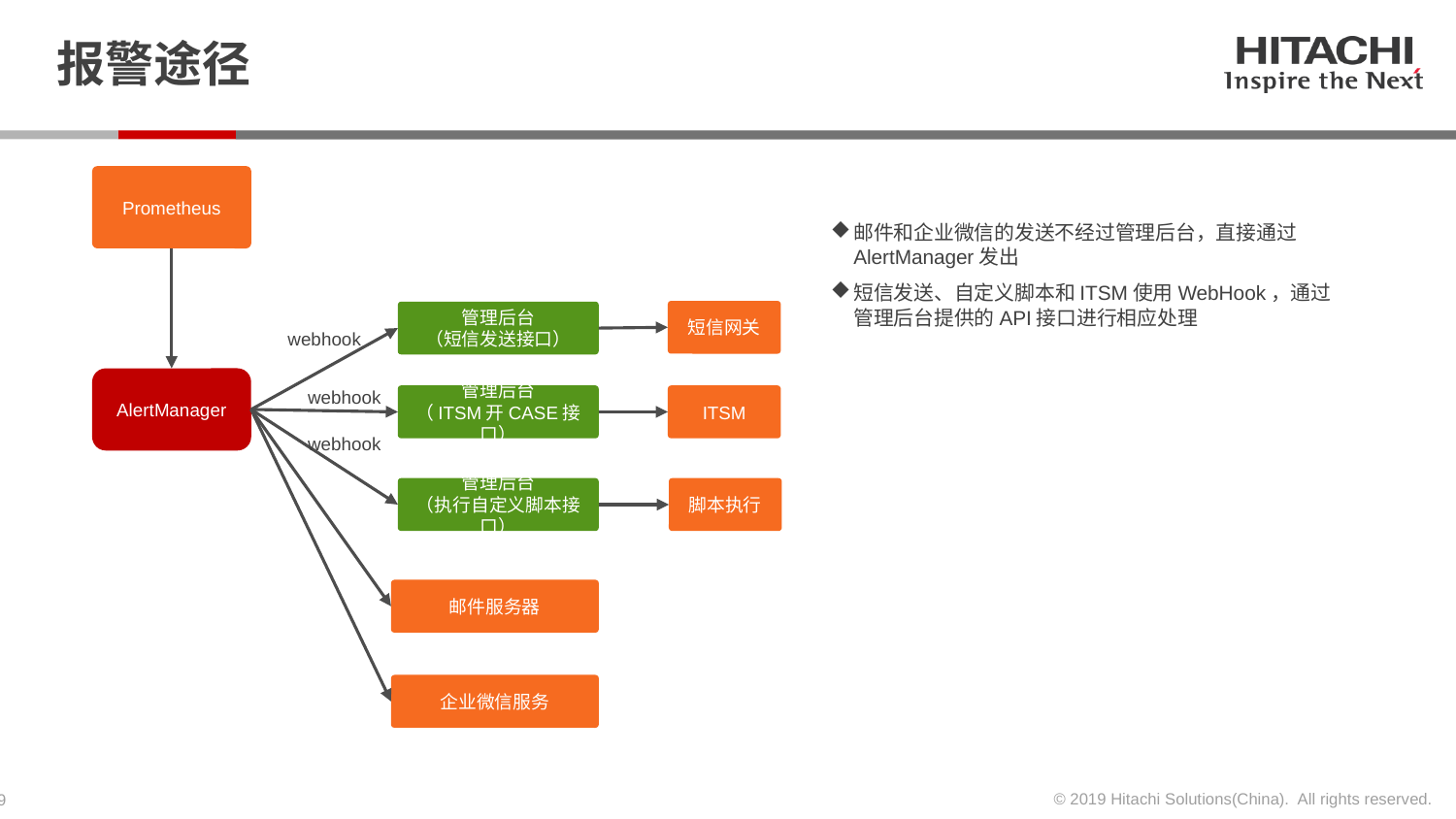

# 报警途径
Prometheus
邮件和企业微信的发送不经过管理后台，直接通过AlertManager发出
短信发送、自定义脚本和ITSM使用WebHook，通过管理后台提供的API接口进行相应处理
管理后台
（短信发送接口）
短信网关
管理后台
（ITSM开CASE接口）
webhook
AlertManager
ITSM
webhook
管理后台
（执行自定义脚本接口）
webhook
脚本执行
邮件服务器
企业微信服务